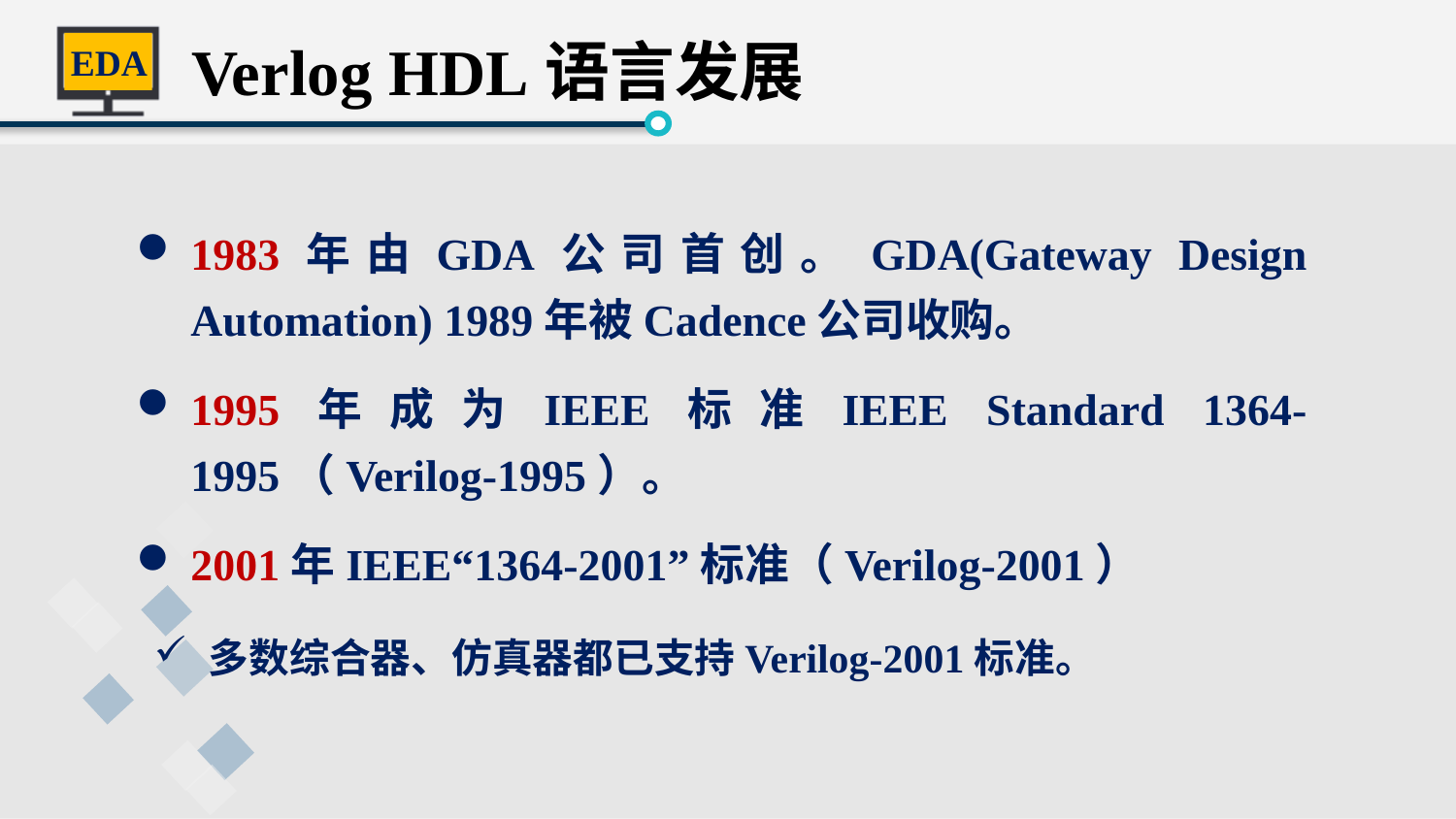

Verlog HDL语言发展
1983年由GDA公司首创。GDA(Gateway Design Automation) 1989年被Cadence公司收购。
1995年成为IEEE标准IEEE Standard 1364-1995（Verilog-1995）。
2001年IEEE“1364-2001”标准（Verilog-2001）
多数综合器、仿真器都已支持Verilog-2001标准。